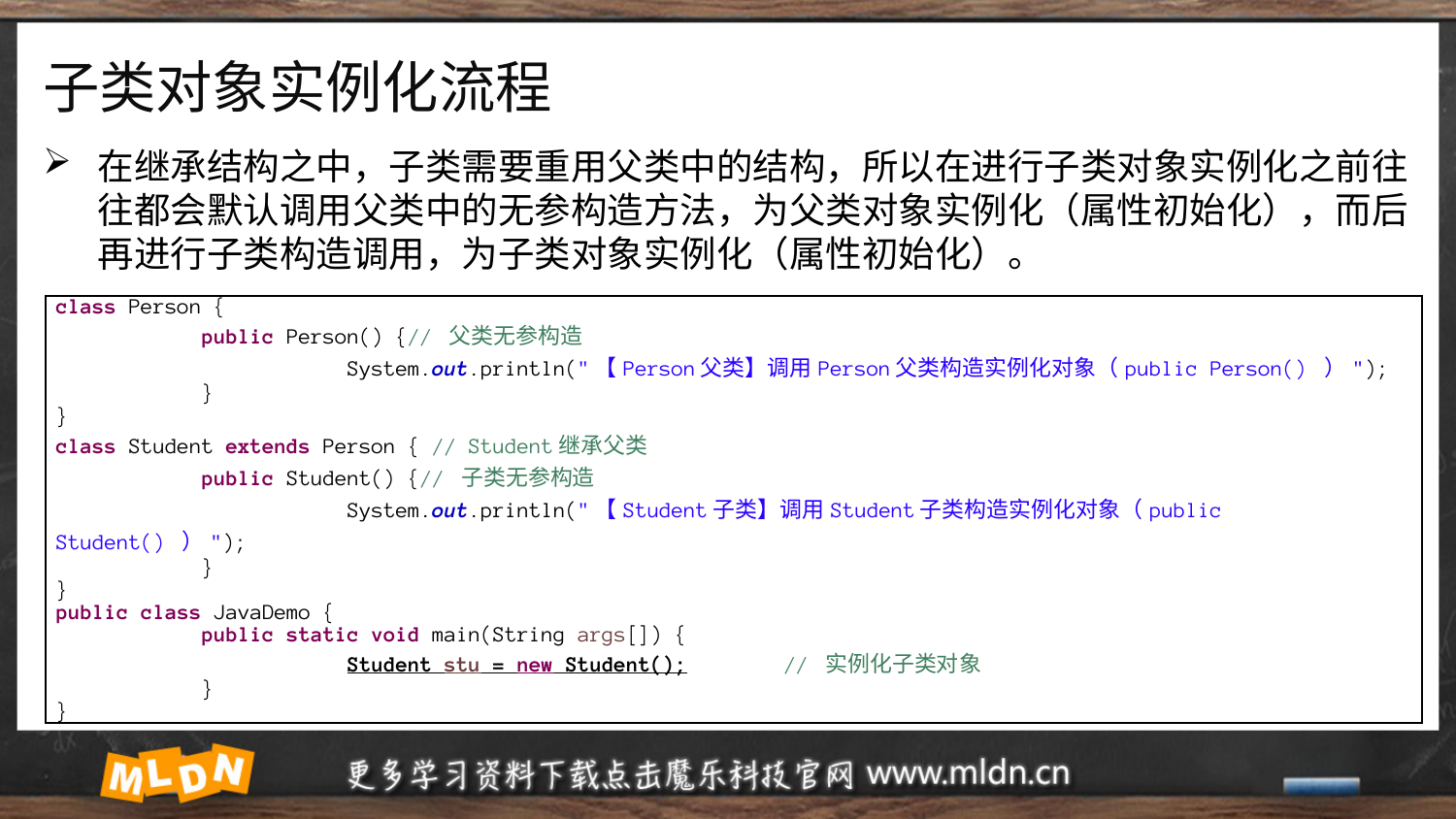

# 子类对象实例化流程
在继承结构之中，子类需要重用父类中的结构，所以在进行子类对象实例化之前往往都会默认调用父类中的无参构造方法，为父类对象实例化（属性初始化），而后再进行子类构造调用，为子类对象实例化（属性初始化）。
| class Person { public Person() {// 父类无参构造 System.out.println("【Person父类】调用Person父类构造实例化对象（public Person() ）"); } } class Student extends Person { // Student继承父类 public Student() {// 子类无参构造 System.out.println("【Student子类】调用Student子类构造实例化对象（public Student() ）"); } } public class JavaDemo { public static void main(String args[]) { Student stu = new Student(); // 实例化子类对象 } } |
| --- |